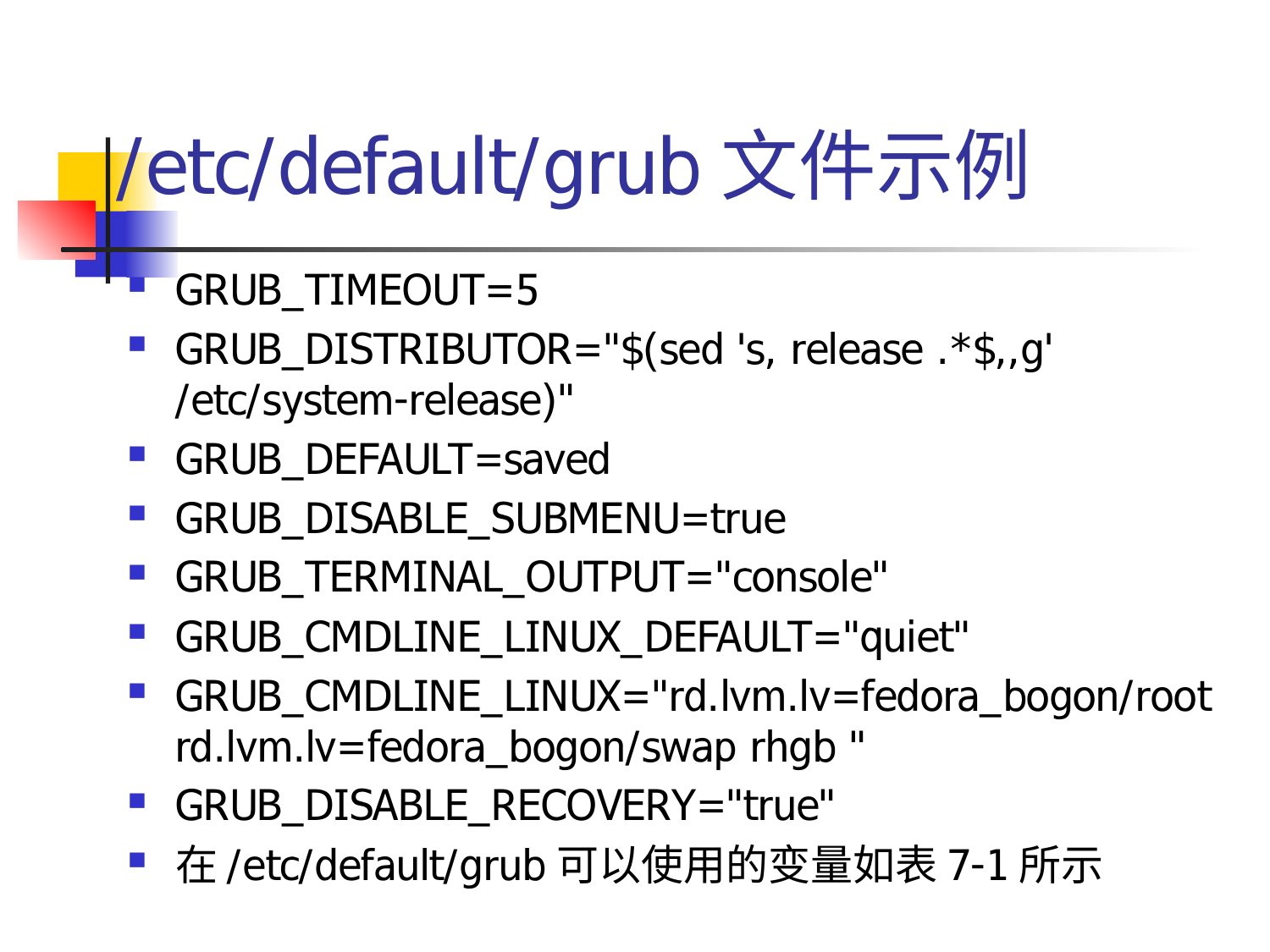

# /etc/default/grub文件示例
GRUB_TIMEOUT=5
GRUB_DISTRIBUTOR="$(sed 's, release .*$,,g' /etc/system-release)"
GRUB_DEFAULT=saved
GRUB_DISABLE_SUBMENU=true
GRUB_TERMINAL_OUTPUT="console"
GRUB_CMDLINE_LINUX_DEFAULT="quiet"
GRUB_CMDLINE_LINUX="rd.lvm.lv=fedora_bogon/root rd.lvm.lv=fedora_bogon/swap rhgb "
GRUB_DISABLE_RECOVERY="true"
在/etc/default/grub可以使用的变量如表7-1所示